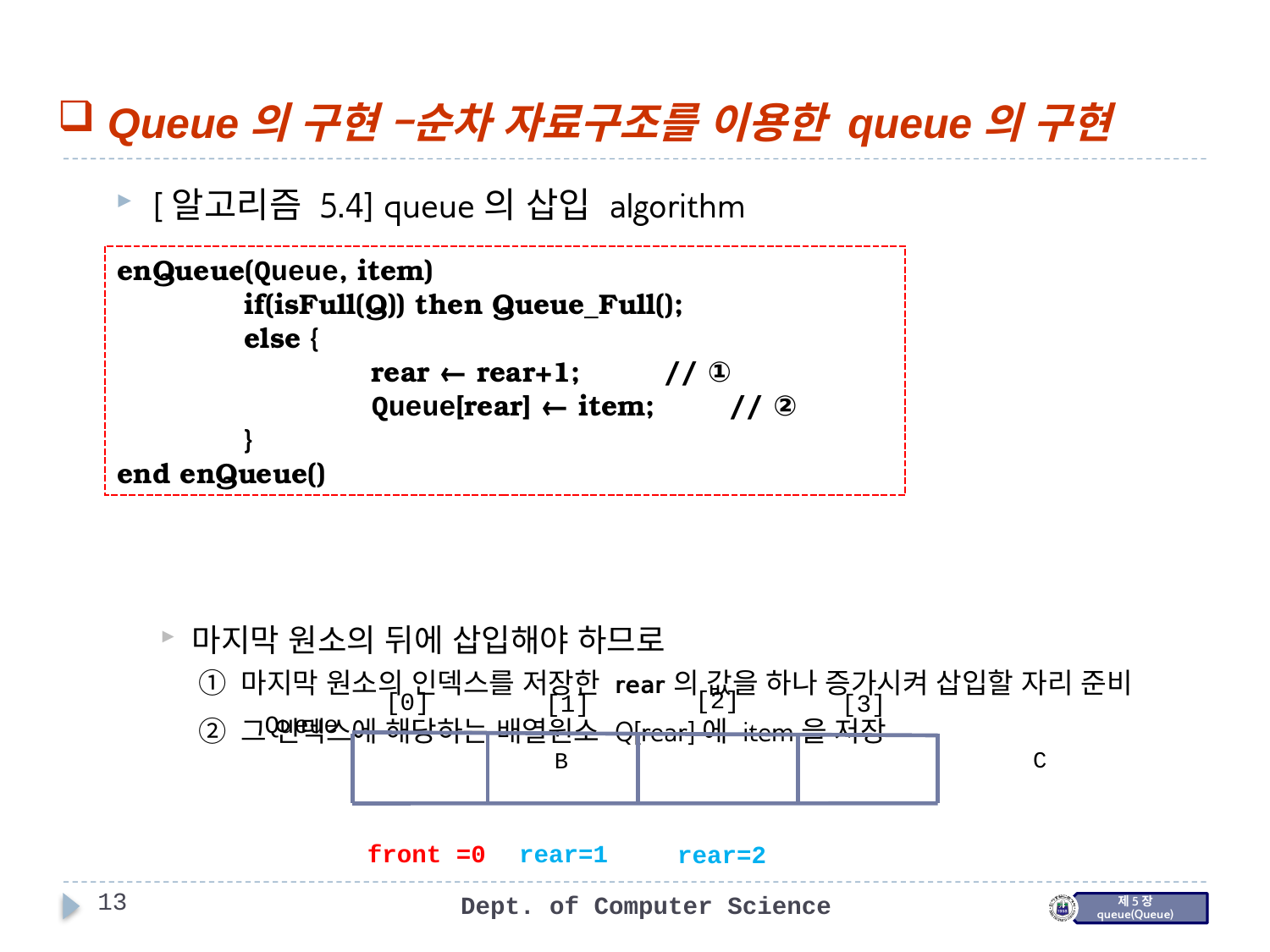

Queue의 구현 –순차 자료구조를 이용한 queue의 구현
[알고리즘 5.4] queue의 삽입 algorithm

마지막 원소의 뒤에 삽입해야 하므로
① 마지막 원소의 인덱스를 저장한 rear의 값을 하나 증가시켜 삽입할 자리 준비
② 그 인덱스에 해당하는 배열원소 Q[rear]에 item을 저장
enQueue(Queue, item)
	if(isFull(Q)) then Queue_Full();
	else {
		rear ← rear+1;         // ①
		Queue[rear] ← item;        // ②
	}
end enQueue()
[2]
[0]
[1]
[3]
Queue
C
B
 front =0
 rear=1
 rear=2
13
Dept. of Computer Science